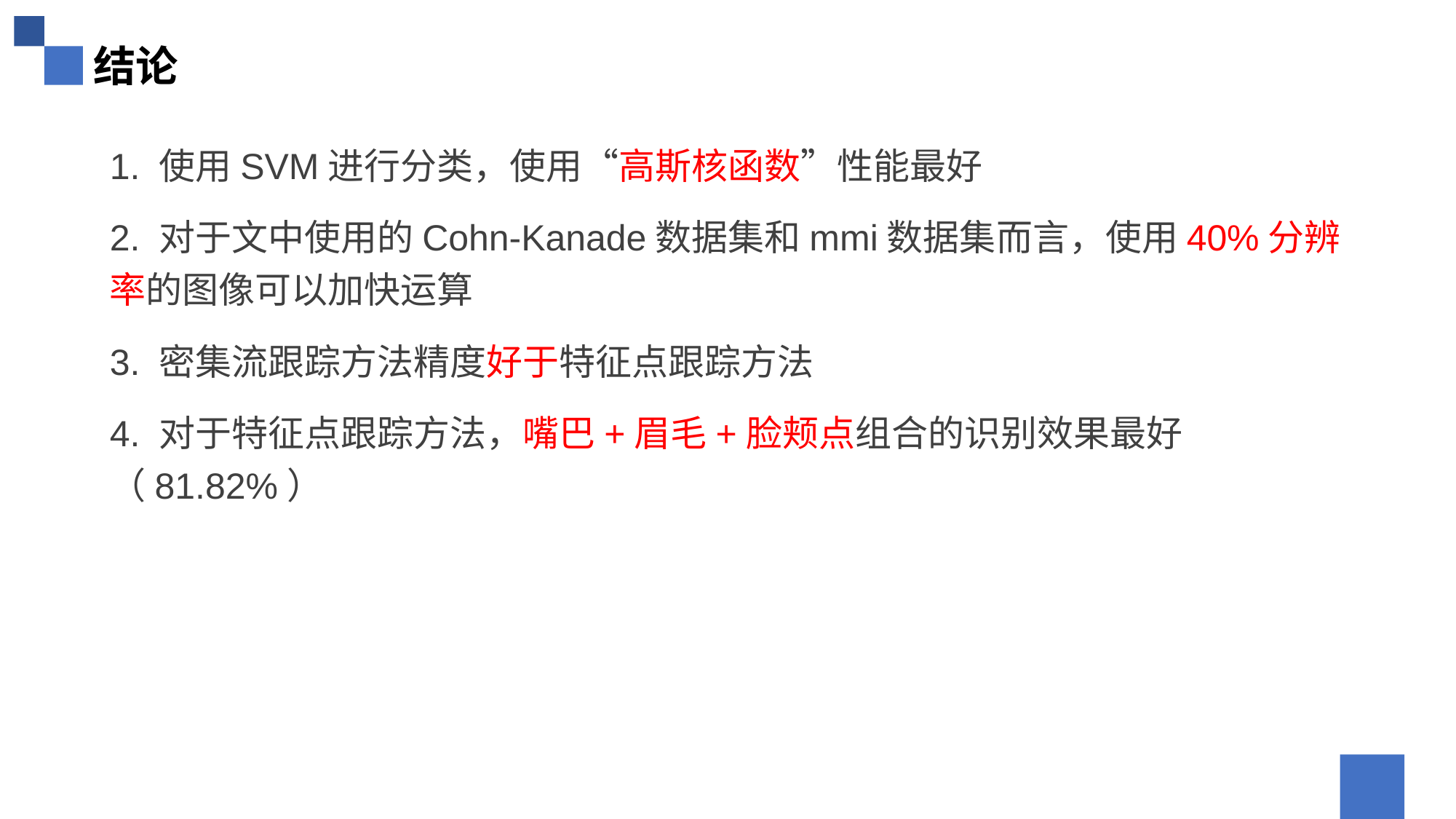

结论
1. 使用SVM进行分类，使用“高斯核函数”性能最好
2. 对于文中使用的Cohn-Kanade数据集和mmi数据集而言，使用40%分辨率的图像可以加快运算
3. 密集流跟踪方法精度好于特征点跟踪方法
4. 对于特征点跟踪方法，嘴巴+眉毛+脸颊点组合的识别效果最好（81.82%）